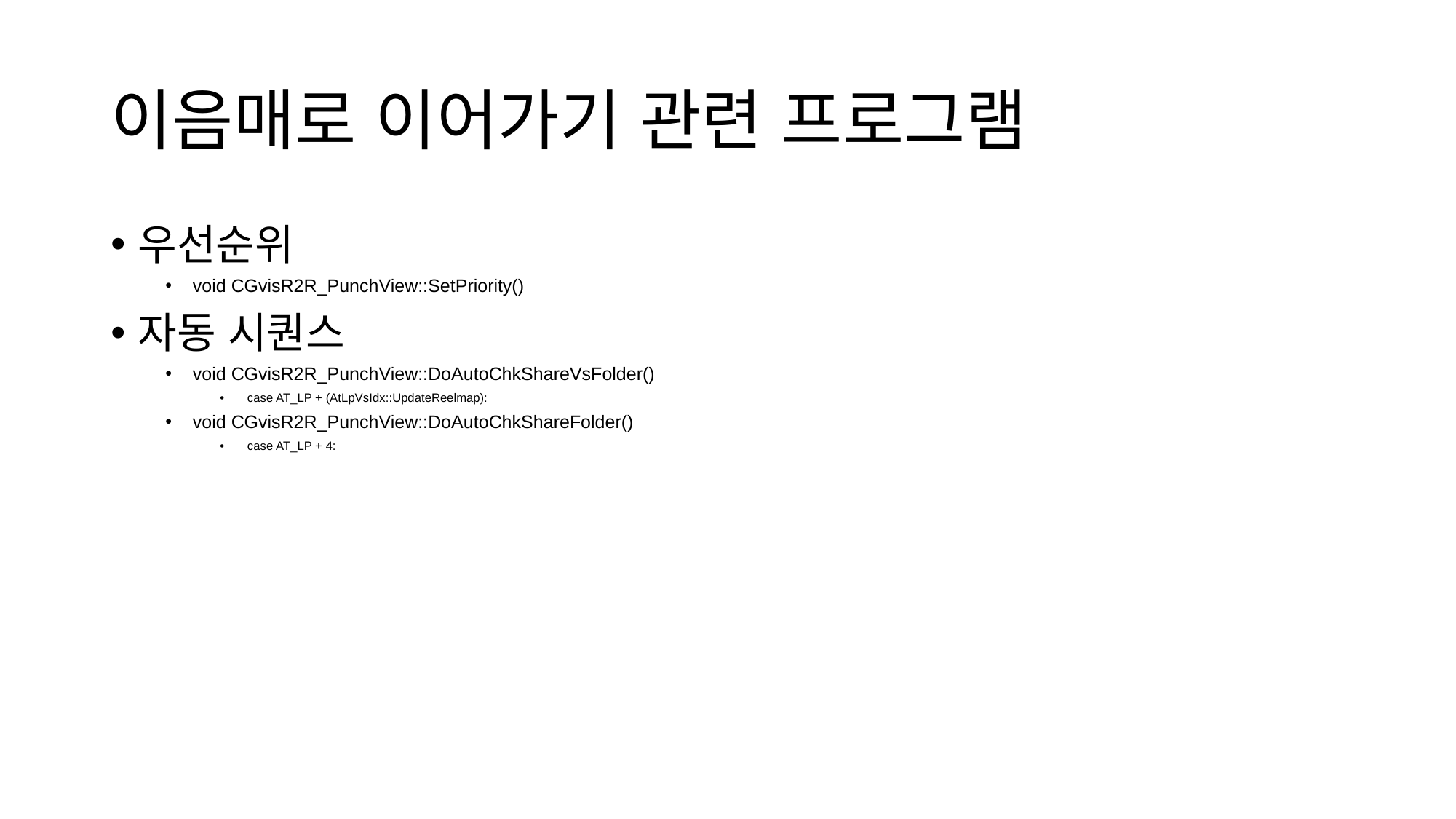

# 이음매로 이어가기 관련 프로그램
우선순위
void CGvisR2R_PunchView::SetPriority()
자동 시퀀스
void CGvisR2R_PunchView::DoAutoChkShareVsFolder()
case AT_LP + (AtLpVsIdx::UpdateReelmap):
void CGvisR2R_PunchView::DoAutoChkShareFolder()
case AT_LP + 4: